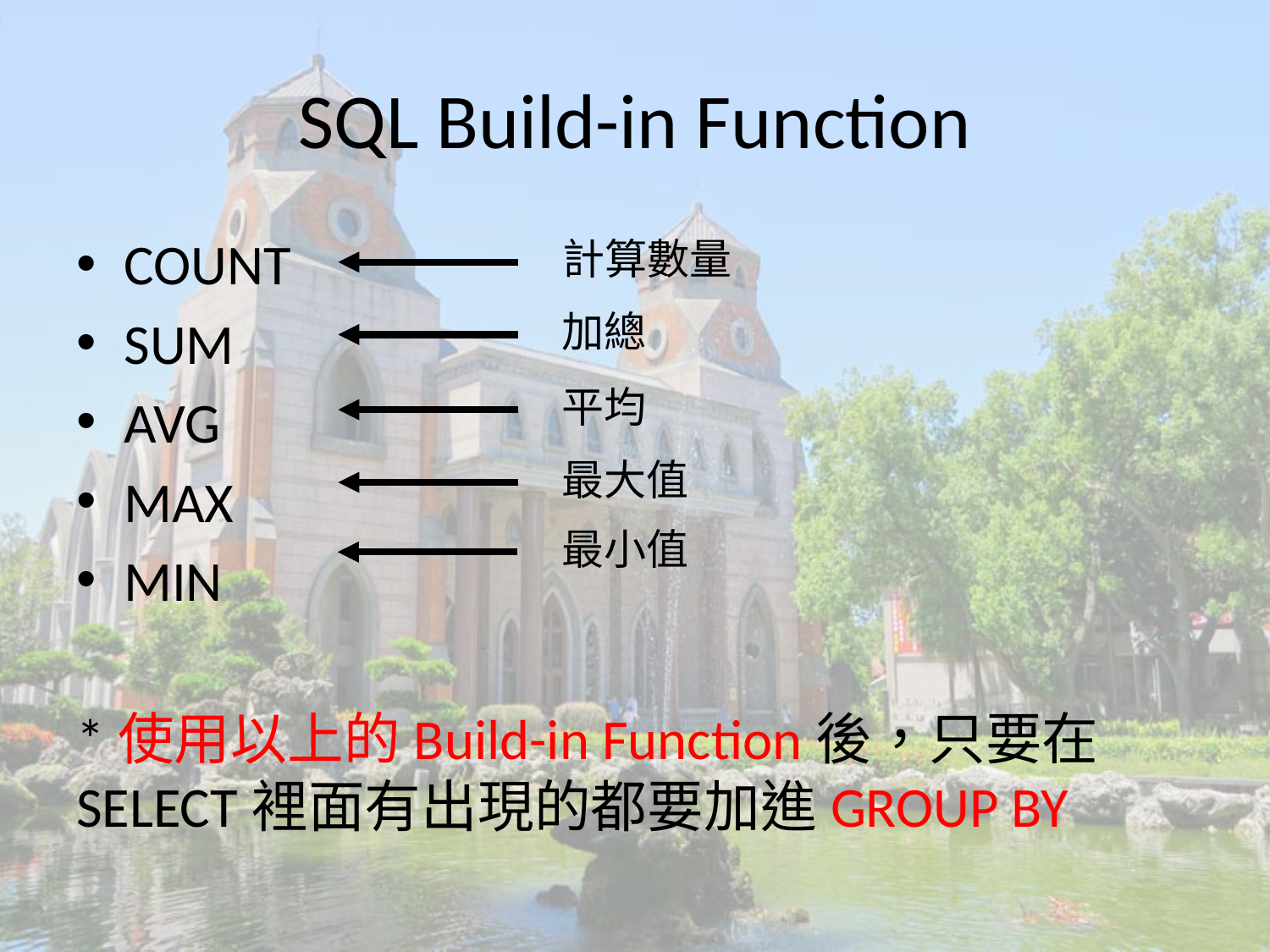

# SQL Build-in Function
COUNT
SUM
AVG
MAX
MIN

*使用以上的Build-in Function後，只要在SELECT裡面有出現的都要加進GROUP BY
計算數量
加總
平均
最大值
最小值